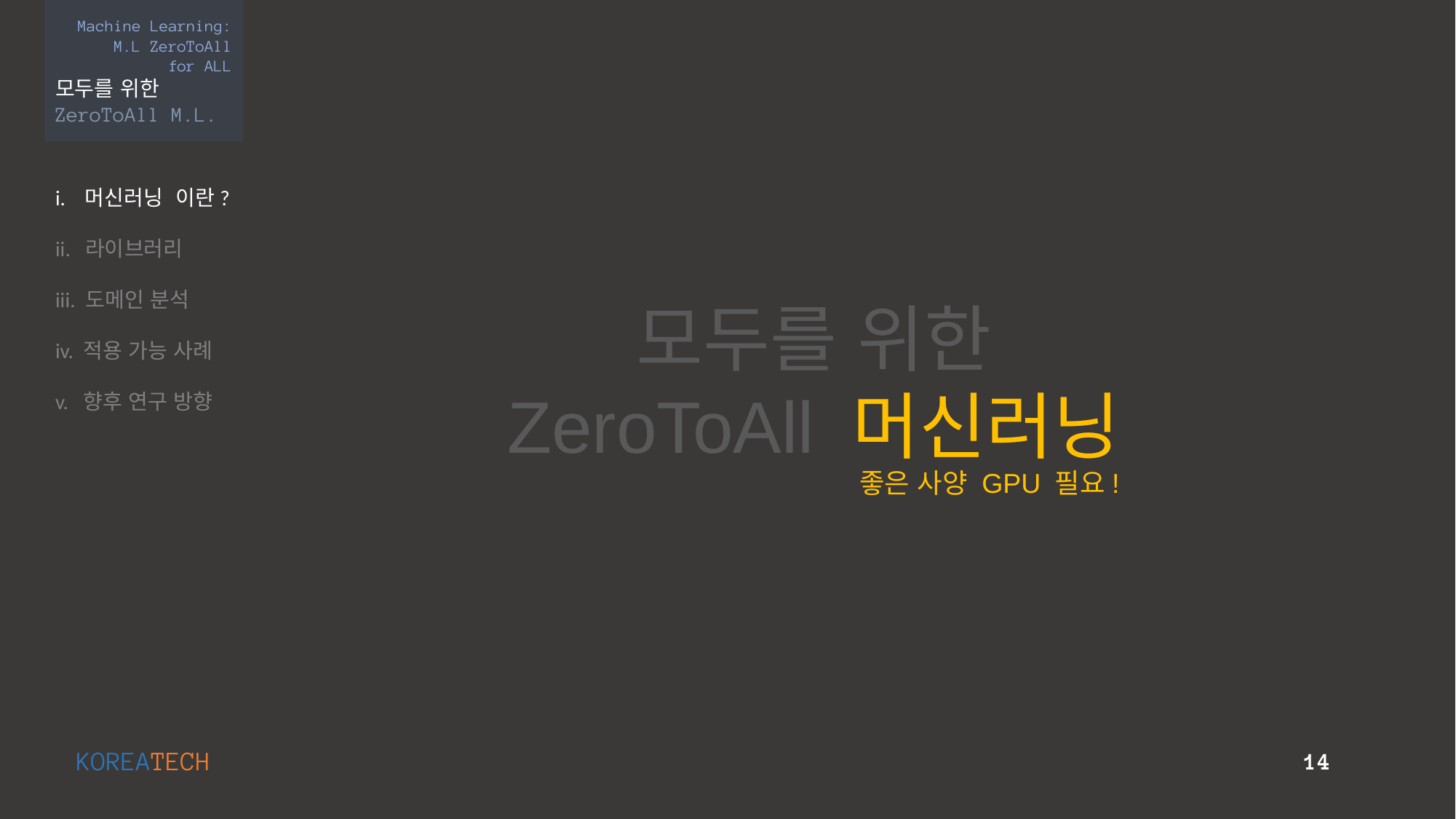

Machine Learning:
M.L ZeroToAll
for ALL
모두를 위한
ZeroToAll M.L.
i.   머신러닝  이란?

ii.  라이브러리

iii. 도메인 분석

iv. 적용 가능 사례

v.  향후 연구 방향
모두를 위한
ZeroToAll 머신러닝
좋은 사양 GPU 필요!
KOREATECH
14